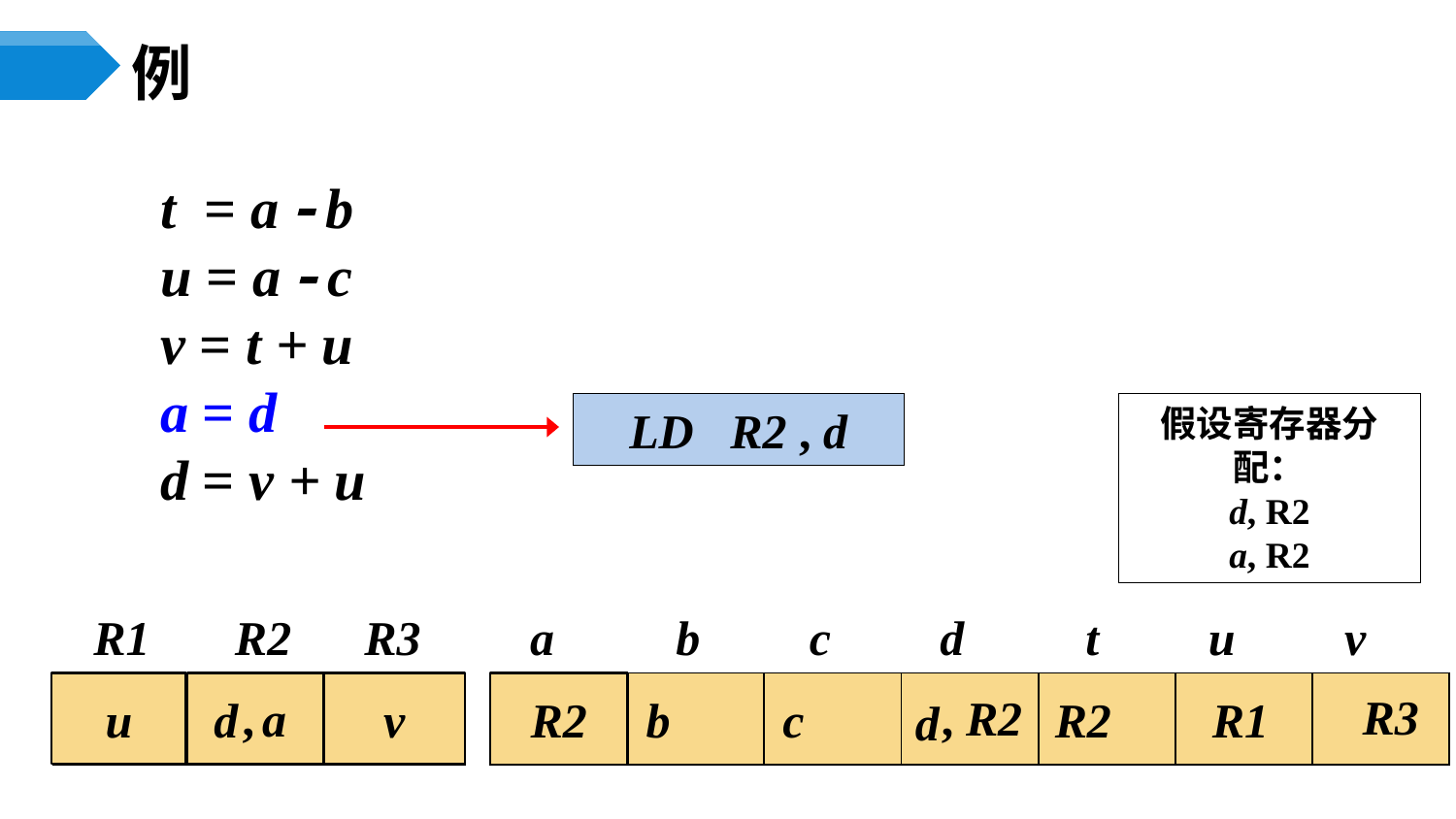

# 例
t  = a − b
u = a − c
v = t + u
a = d
d = v + u

LD   R2 , d
假设寄存器分配：
d, R2
a, R2
   R1       R2      R3         a          b         c         d          t         u         v
R2
u
|  |  |  |
| --- | --- | --- |
 d
v
|  |  |  |  |  |  |  |
| --- | --- | --- | --- | --- | --- | --- |
t
a
b
a
c
R3
,
, R2
  a
c
R2
R1
b
d